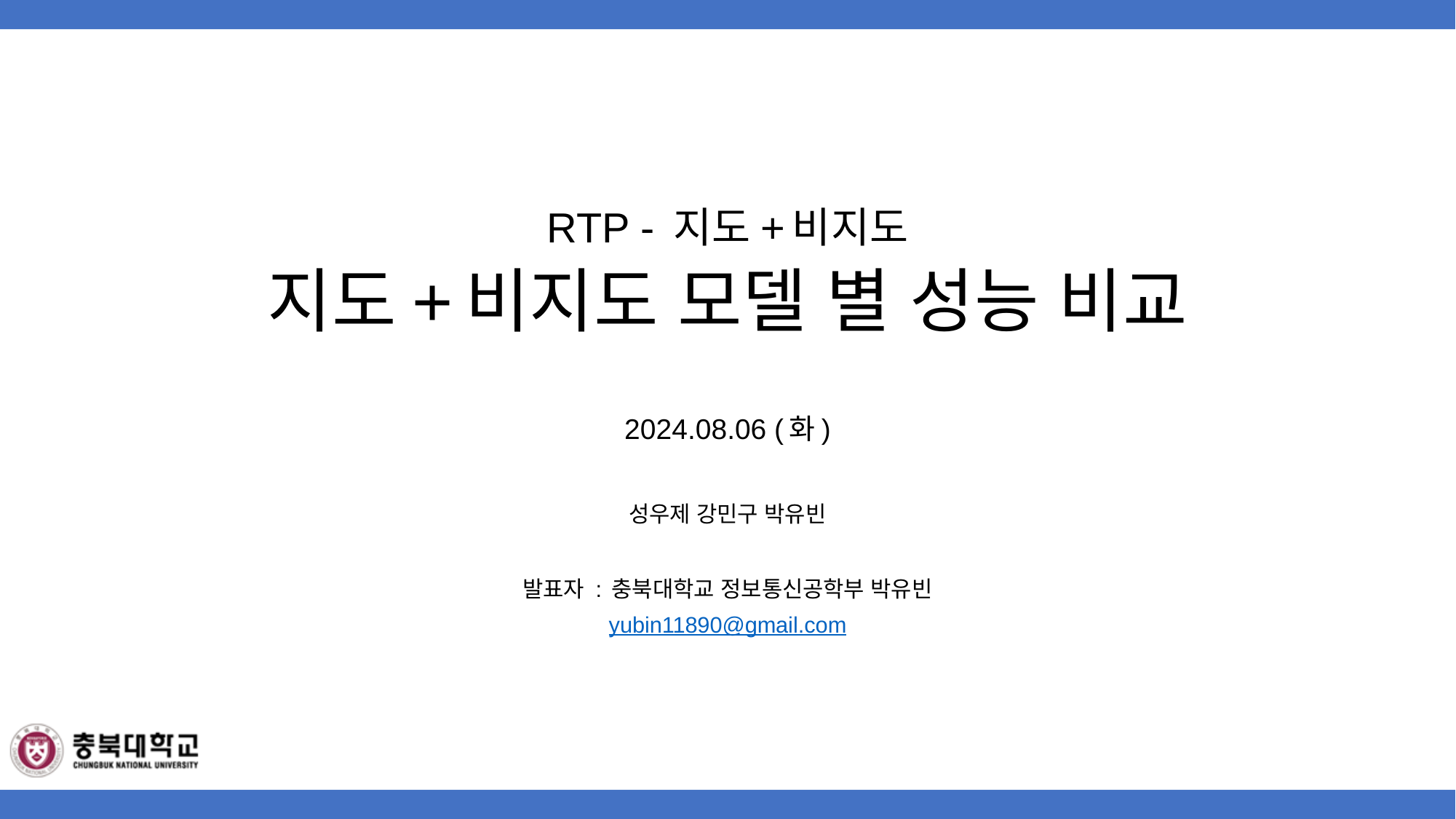

# RTP - 지도+비지도 지도+비지도 모델 별 성능 비교
2024.08.06 (화)

성우제 강민구 박유빈

발표자 : 충북대학교 정보통신공학부 박유빈
yubin11890@gmail.com